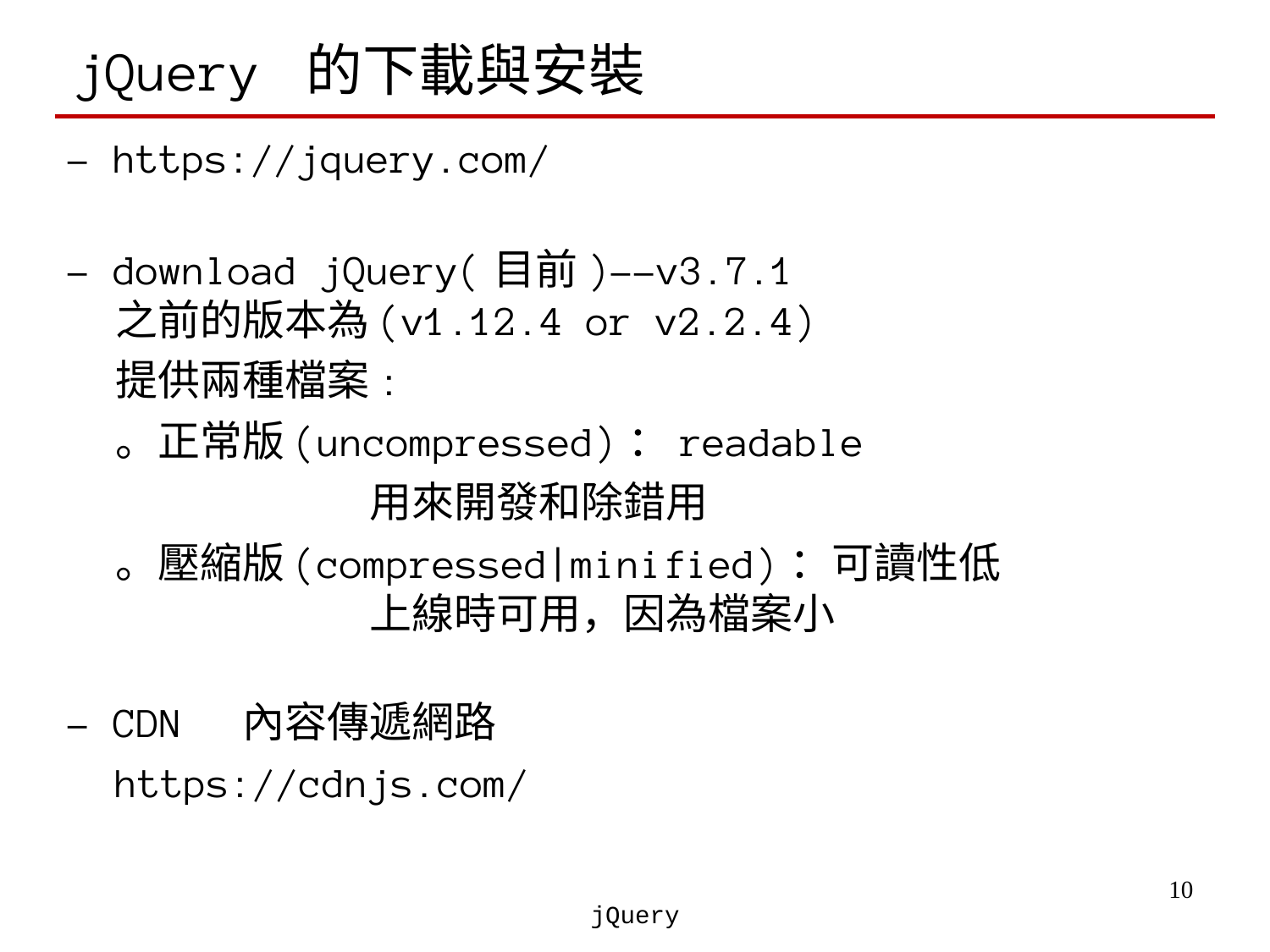

# jQuery 的下載與安裝
- https://jquery.com/
- download jQuery(目前)--v3.7.1
之前的版本為(v1.12.4 or v2.2.4)
	提供兩種檔案:
	。正常版(uncompressed)：readable
			用來開發和除錯用
	。壓縮版(compressed|minified)：可讀性低
			上線時可用，因為檔案小
- CDN	內容傳遞網路
	https://cdnjs.com/

10
jQuery